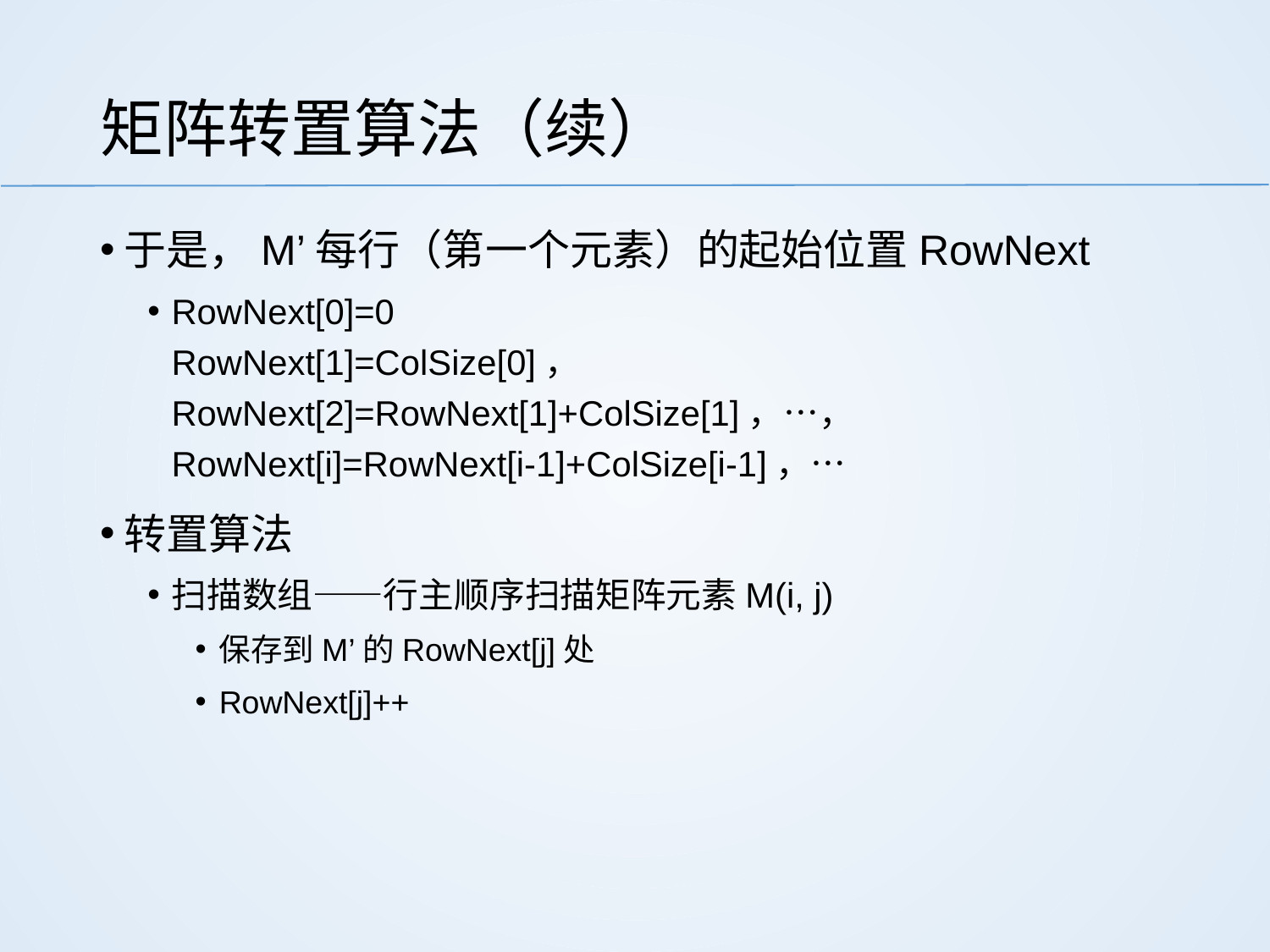

# 矩阵转置算法（续）
于是，M’每行（第一个元素）的起始位置RowNext
RowNext[0]=0
RowNext[1]=ColSize[0]，
RowNext[2]=RowNext[1]+ColSize[1]，…，
RowNext[i]=RowNext[i-1]+ColSize[i-1]，…
转置算法
扫描数组——行主顺序扫描矩阵元素M(i, j)
保存到M’的RowNext[j]处
RowNext[j]++